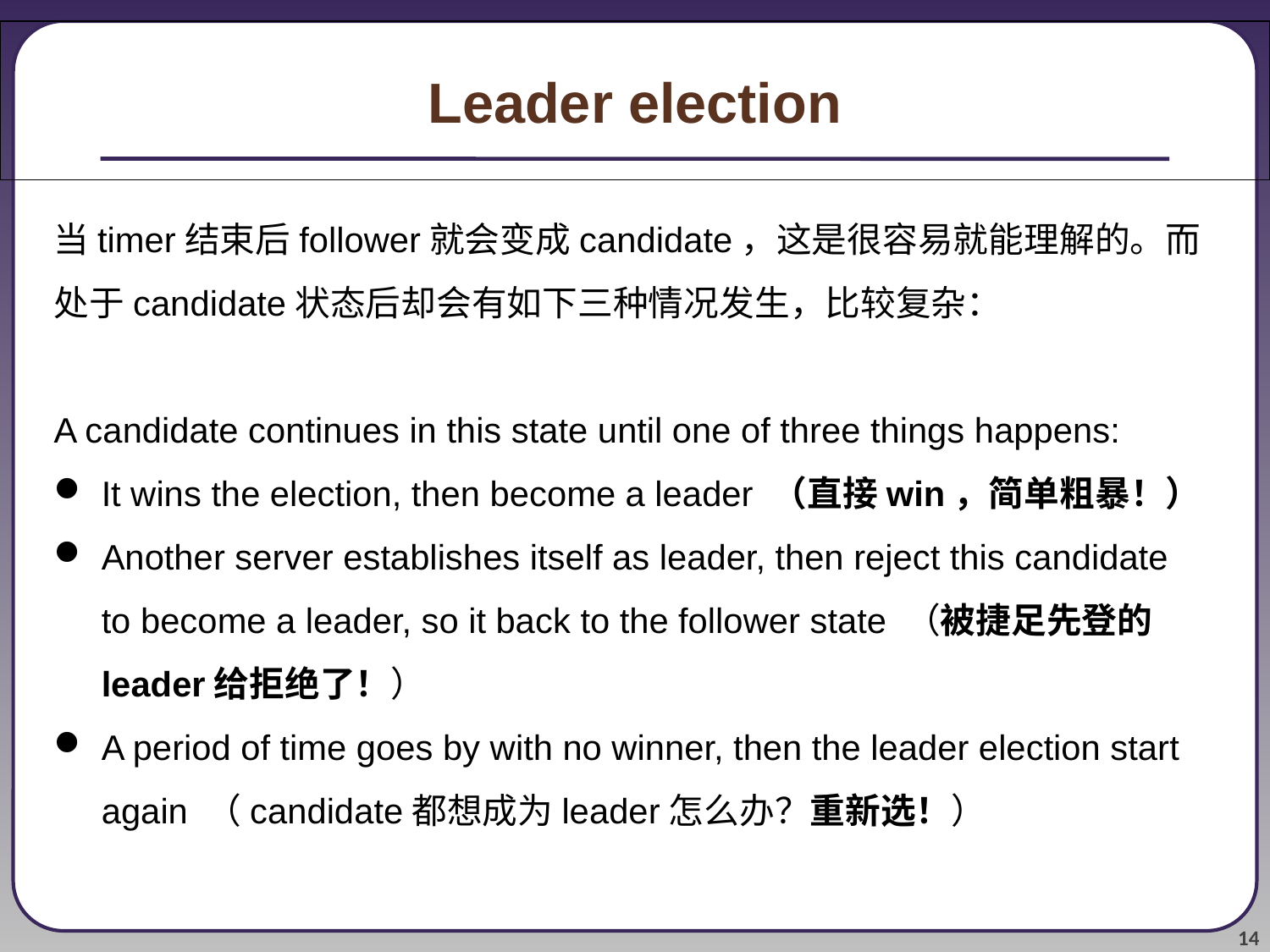

Leader election
当timer结束后follower就会变成candidate，这是很容易就能理解的。而处于candidate状态后却会有如下三种情况发生，比较复杂：

A candidate continues in this state until one of three things happens:
It wins the election, then become a leader （直接win，简单粗暴！）
Another server establishes itself as leader, then reject this candidate to become a leader, so it back to the follower state （被捷足先登的leader给拒绝了！）
A period of time goes by with no winner, then the leader election start again （candidate都想成为leader怎么办？重新选！）